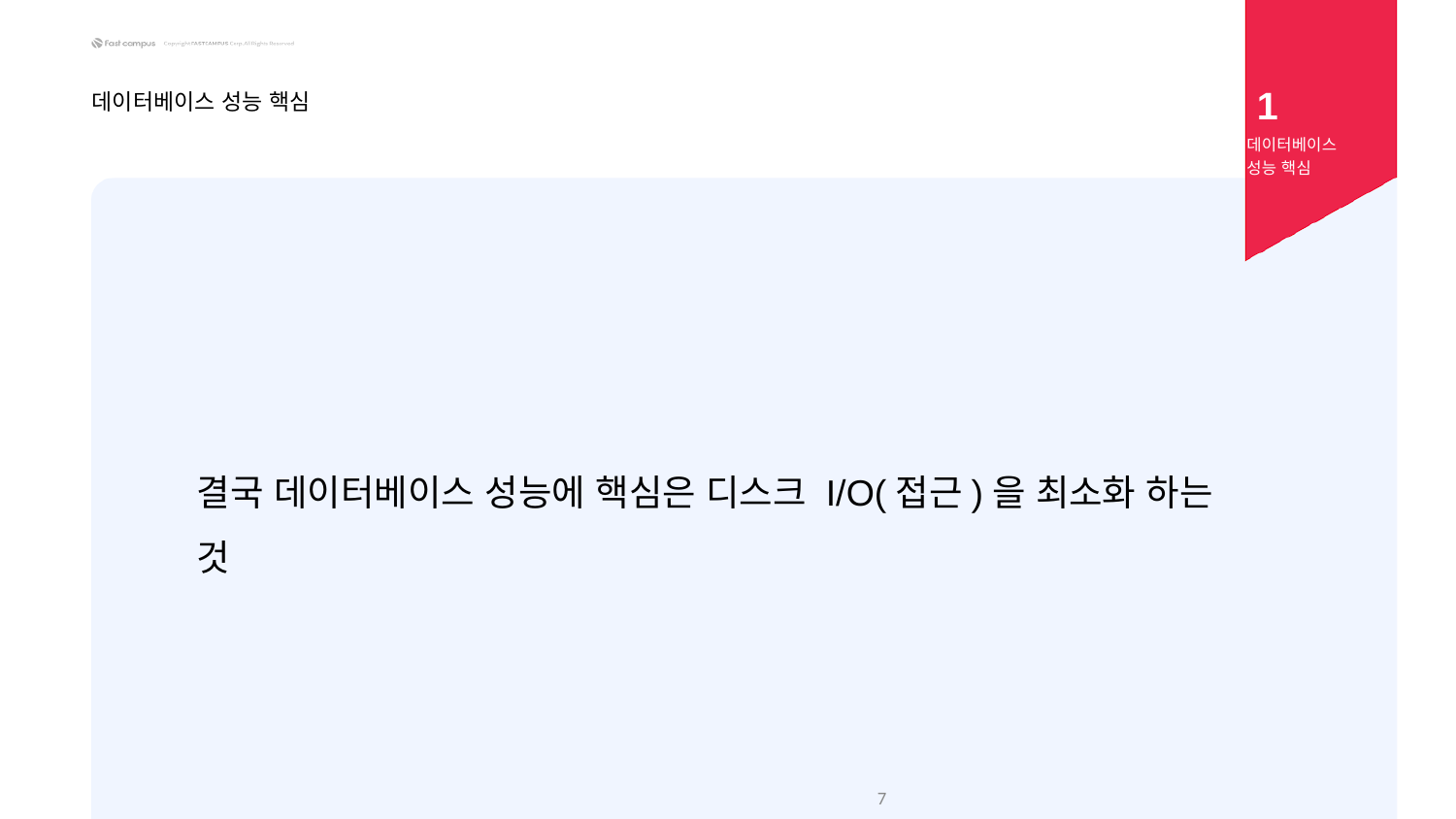

1
데이터베이스 성능 핵심
데이터베이스
성능 핵심
결국 데이터베이스 성능에 핵심은 디스크 I/O(접근)을 최소화 하는 것
7